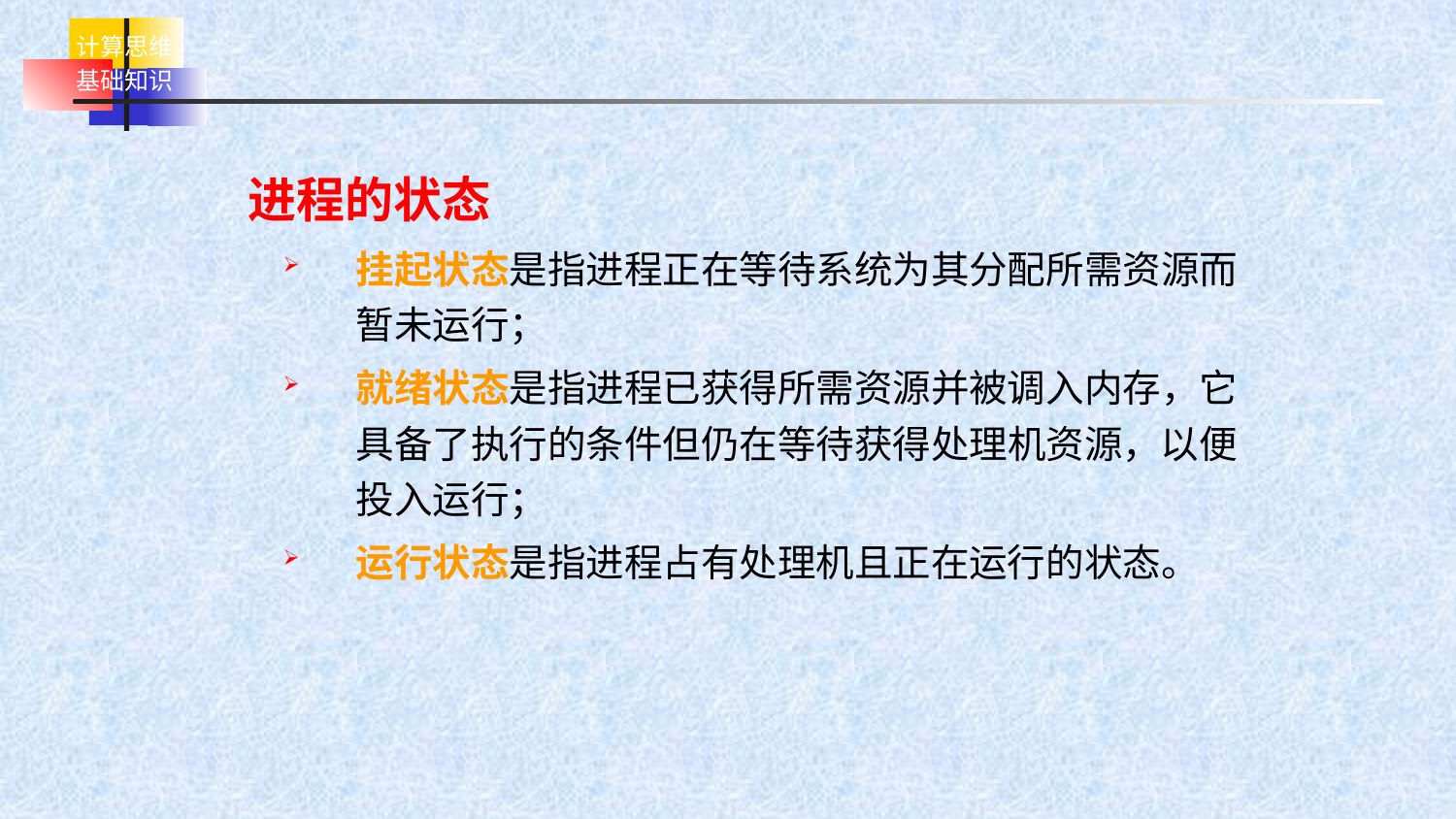

进程的状态
挂起状态是指进程正在等待系统为其分配所需资源而暂未运行；
就绪状态是指进程已获得所需资源并被调入内存，它具备了执行的条件但仍在等待获得处理机资源，以便投入运行；
运行状态是指进程占有处理机且正在运行的状态。